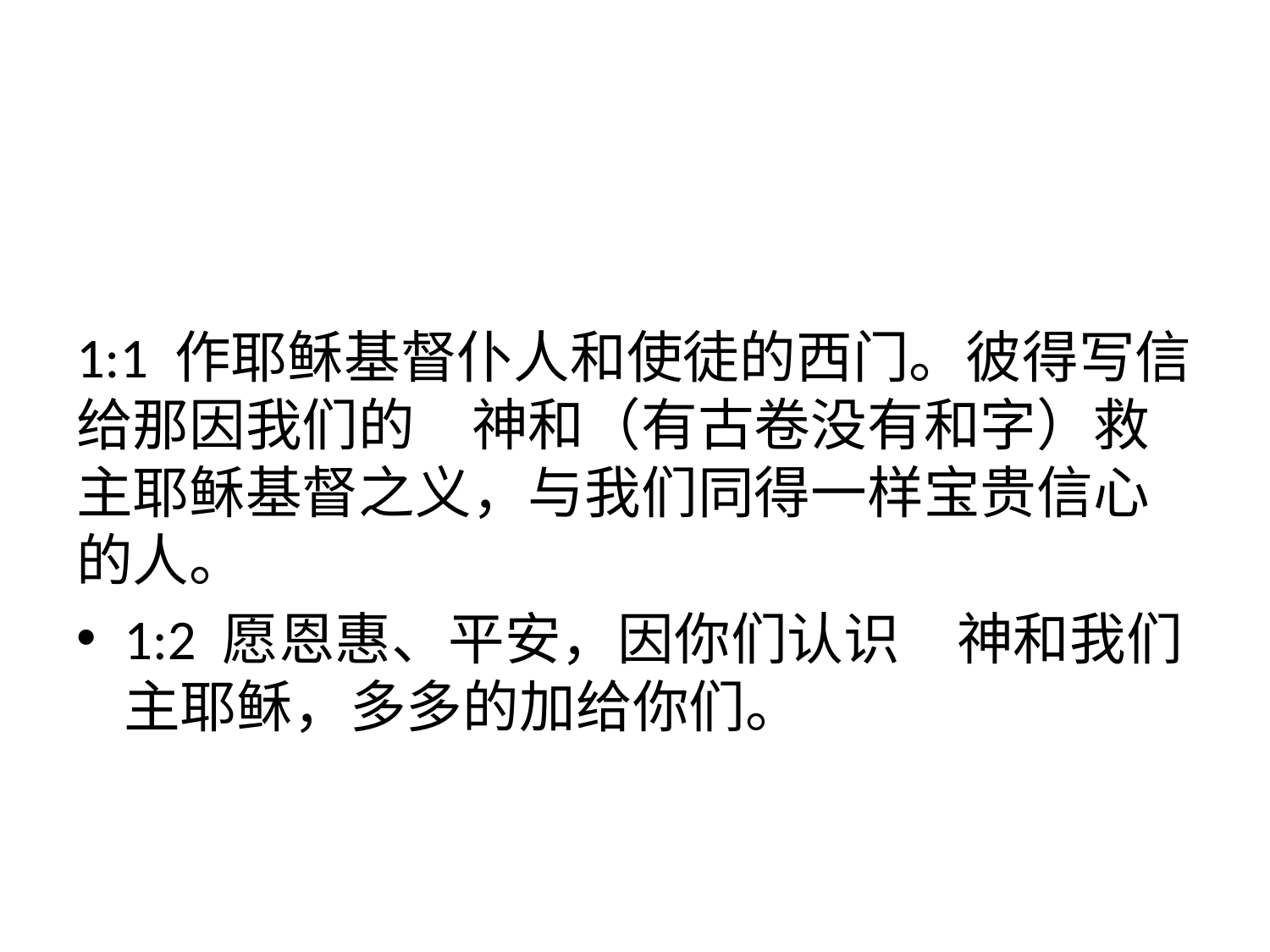

#

1:1 作耶稣基督仆人和使徒的西门。彼得写信给那因我们的　神和（有古卷没有和字）救主耶稣基督之义，与我们同得一样宝贵信心的人。
1:2 愿恩惠、平安，因你们认识　神和我们主耶稣，多多的加给你们。